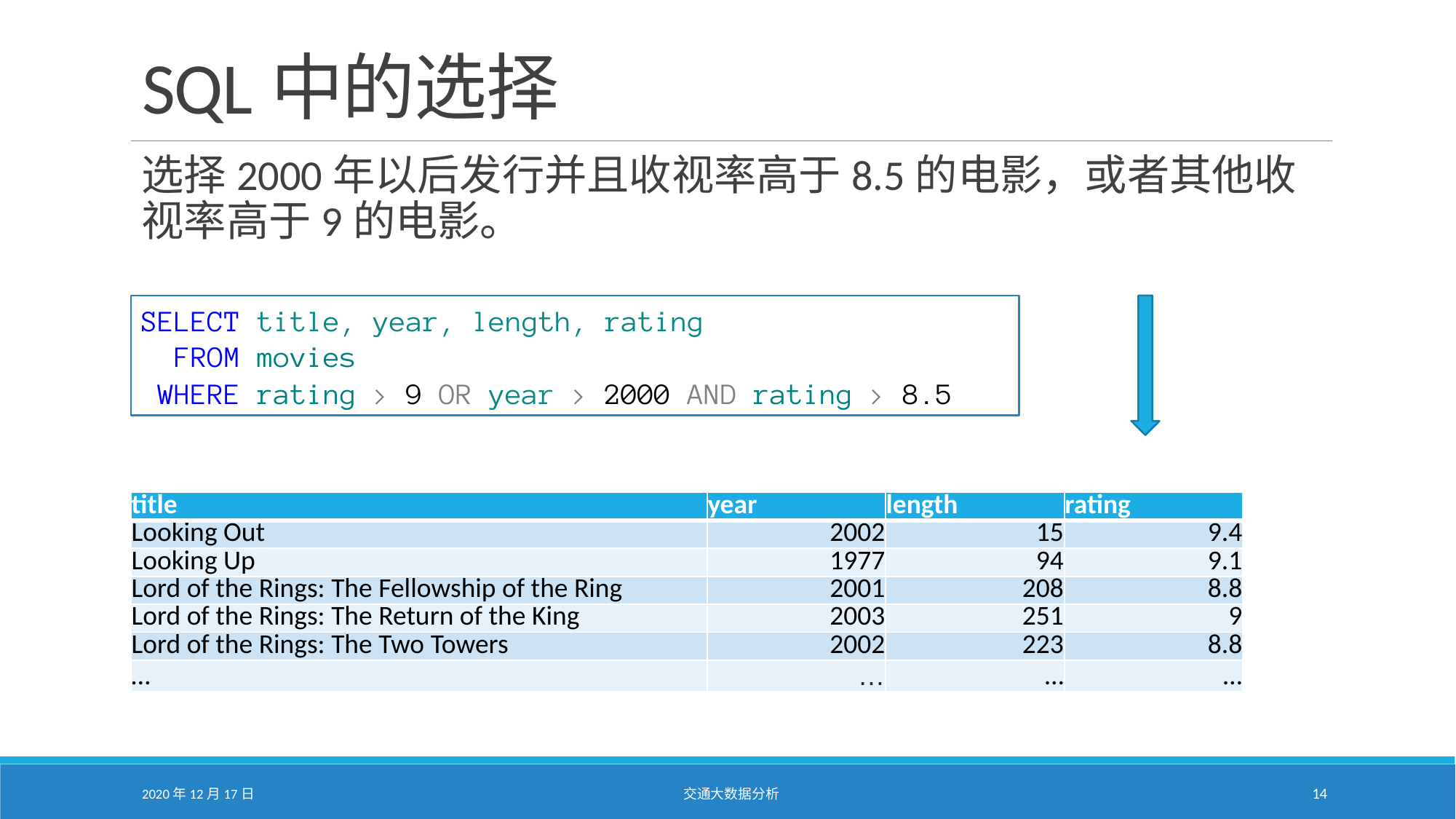

# SQL中的选择
选择2000年以后发行并且收视率高于8.5的电影，或者其他收视率高于9的电影。
SELECT title, year, length, rating
  FROM movies
 WHERE rating > 9 OR year > 2000 AND rating > 8.5

| title | year | length | rating |
| --- | --- | --- | --- |
| Looking Out | 2002 | 15 | 9.4 |
| Looking Up | 1977 | 94 | 9.1 |
| Lord of the Rings: The Fellowship of the Ring | 2001 | 208 | 8.8 |
| Lord of the Rings: The Return of the King | 2003 | 251 | 9 |
| Lord of the Rings: The Two Towers | 2002 | 223 | 8.8 |
| … | … | … | … |
2020年12月17日
交通大数据分析
14